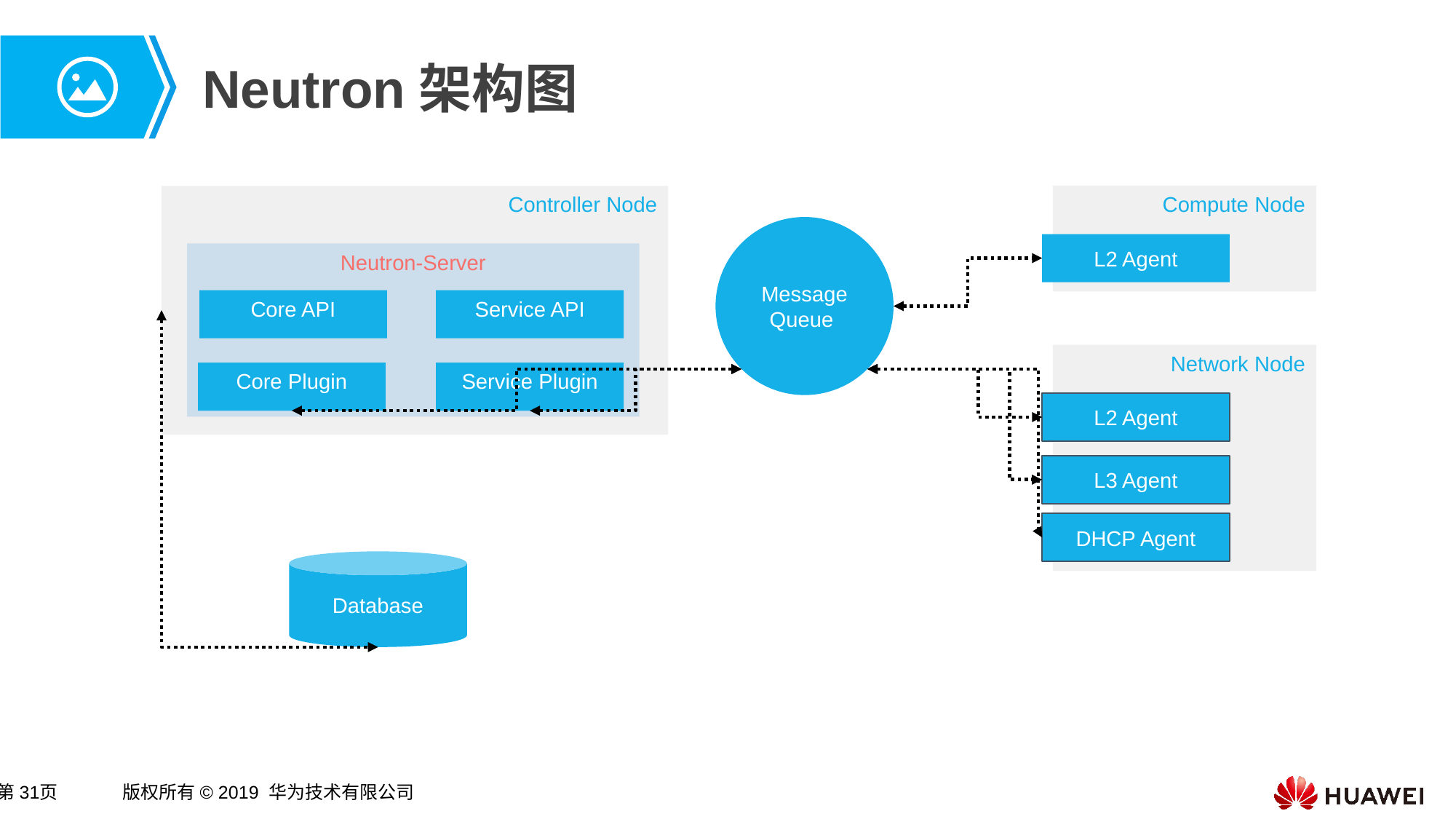

# Neutron架构图
Controller Node
Compute Node
Message Queue
L2 Agent
Neutron-Server
Core API
Service API
Network Node
Core Plugin
Service Plugin
L2 Agent
L3 Agent
DHCP Agent
Database